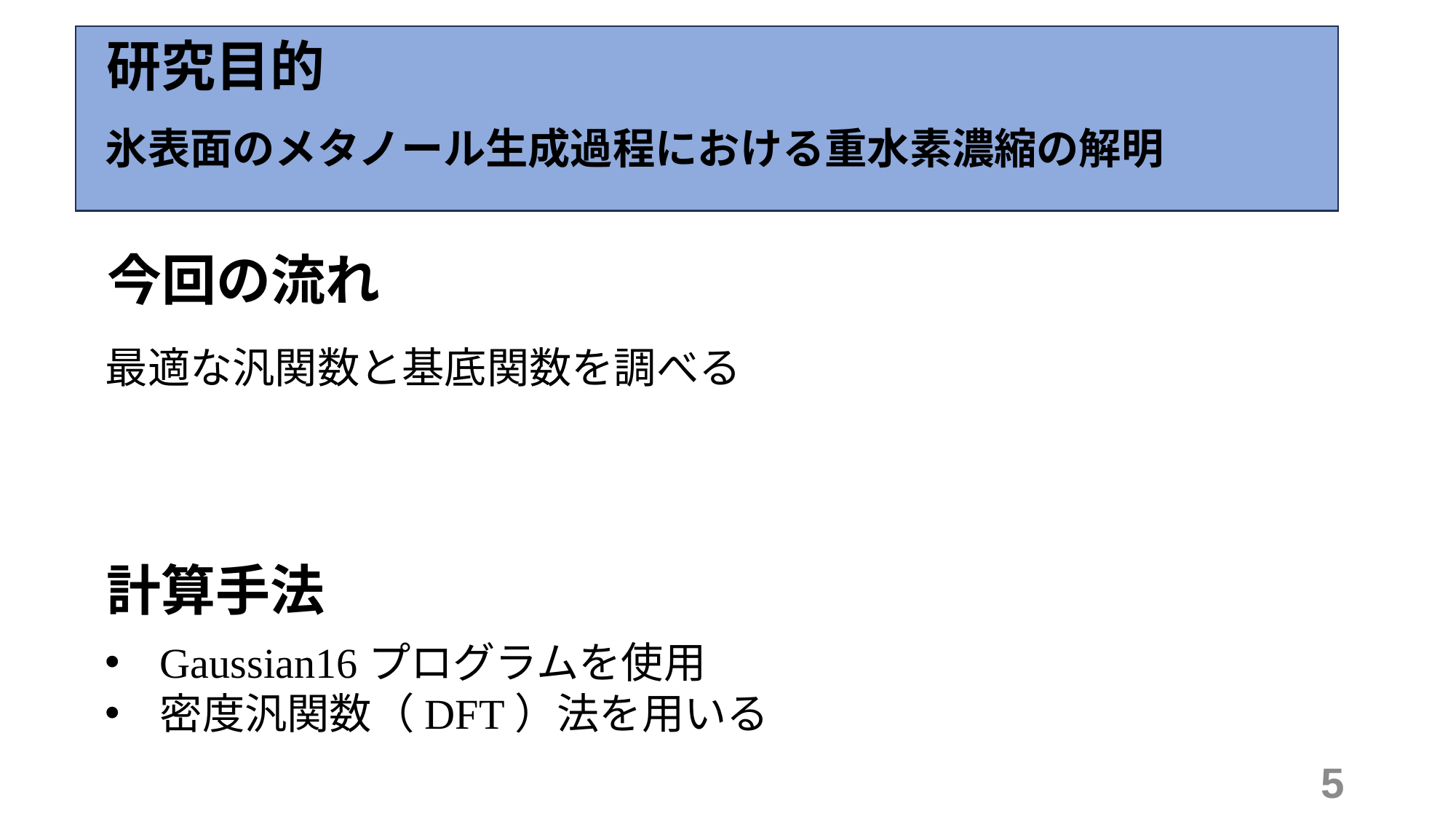

研究目的
氷表面のメタノール生成過程における重水素濃縮の解明
今回の流れ
最適な汎関数と基底関数を調べる
計算手法
Gaussian16プログラムを使用
密度汎関数（DFT）法を用いる
5